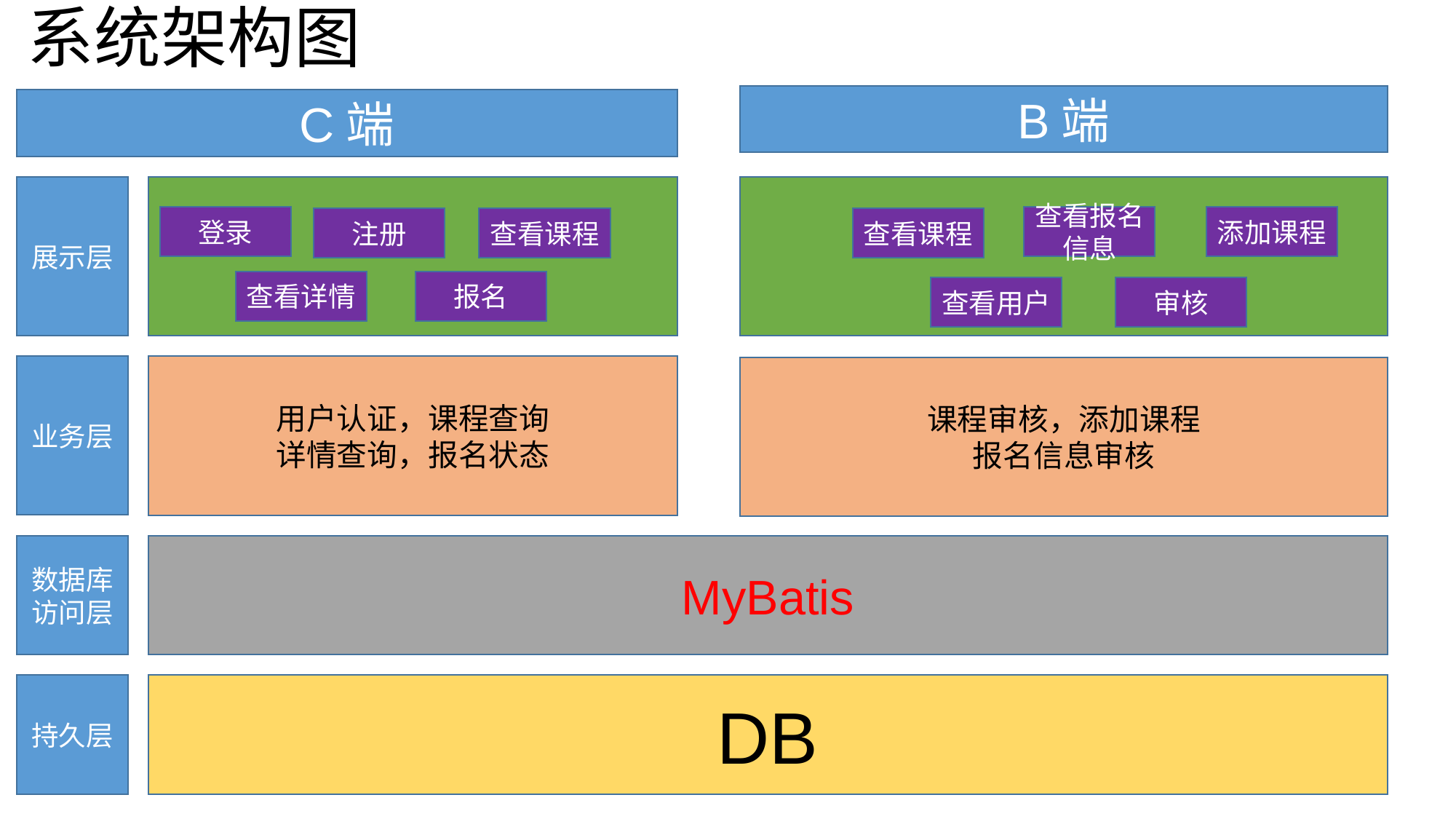

# 系统架构图
B端
C端
展示层

登录
查看报名信息
添加课程
注册
查看课程
查看课程
查看详情
报名
查看用户
审核
业务层
用户认证，课程查询
详情查询，报名状态
课程审核，添加课程
报名信息审核
MyBatis
数据库访问层
持久层
DB